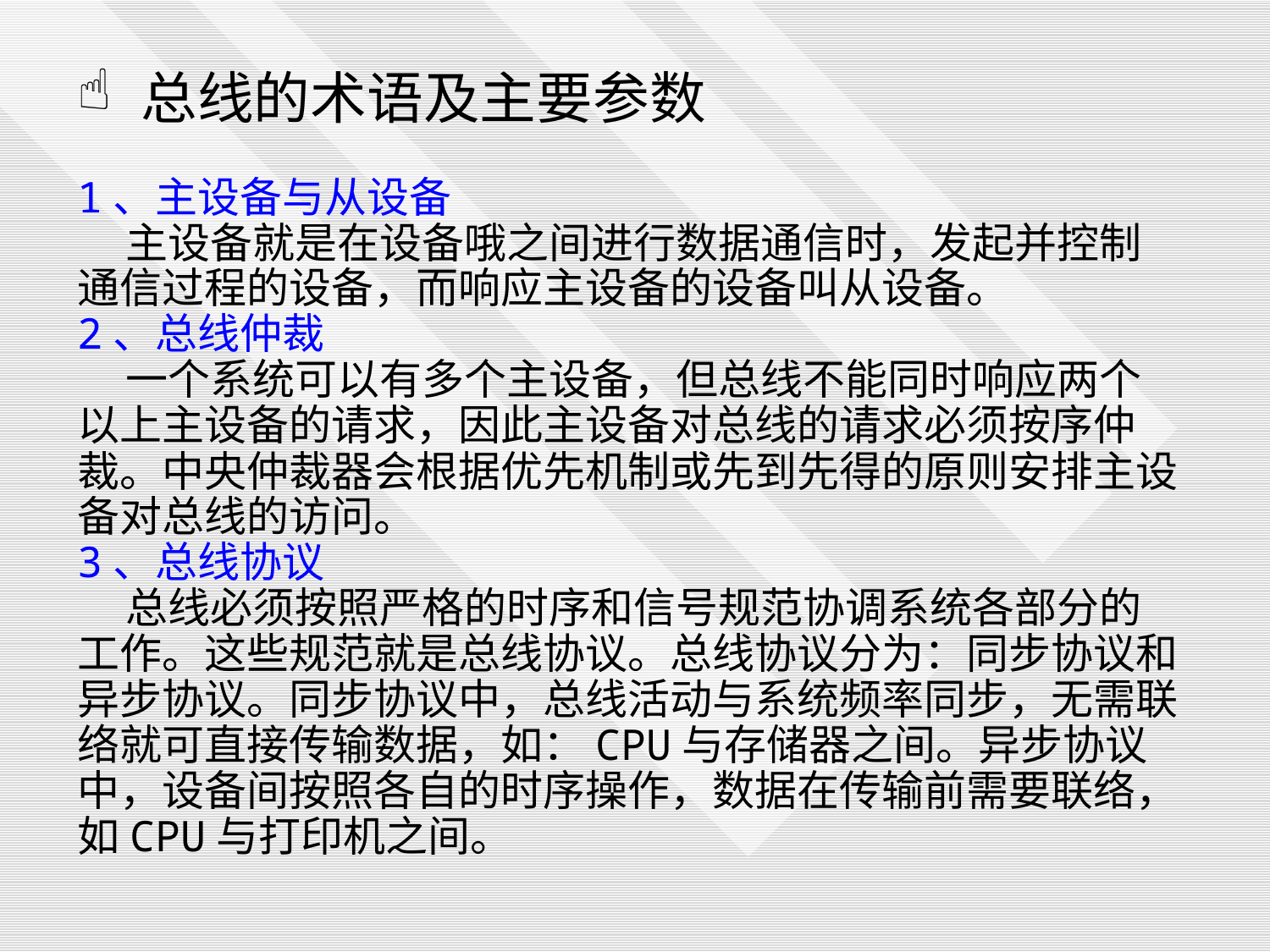

总线的术语及主要参数

1、主设备与从设备
    主设备就是在设备哦之间进行数据通信时，发起并控制通信过程的设备，而响应主设备的设备叫从设备。
2、总线仲裁
    一个系统可以有多个主设备，但总线不能同时响应两个以上主设备的请求，因此主设备对总线的请求必须按序仲裁。中央仲裁器会根据优先机制或先到先得的原则安排主设备对总线的访问。
3、总线协议
    总线必须按照严格的时序和信号规范协调系统各部分的工作。这些规范就是总线协议。总线协议分为：同步协议和异步协议。同步协议中，总线活动与系统频率同步，无需联络就可直接传输数据，如：CPU与存储器之间。异步协议中，设备间按照各自的时序操作，数据在传输前需要联络，如CPU与打印机之间。